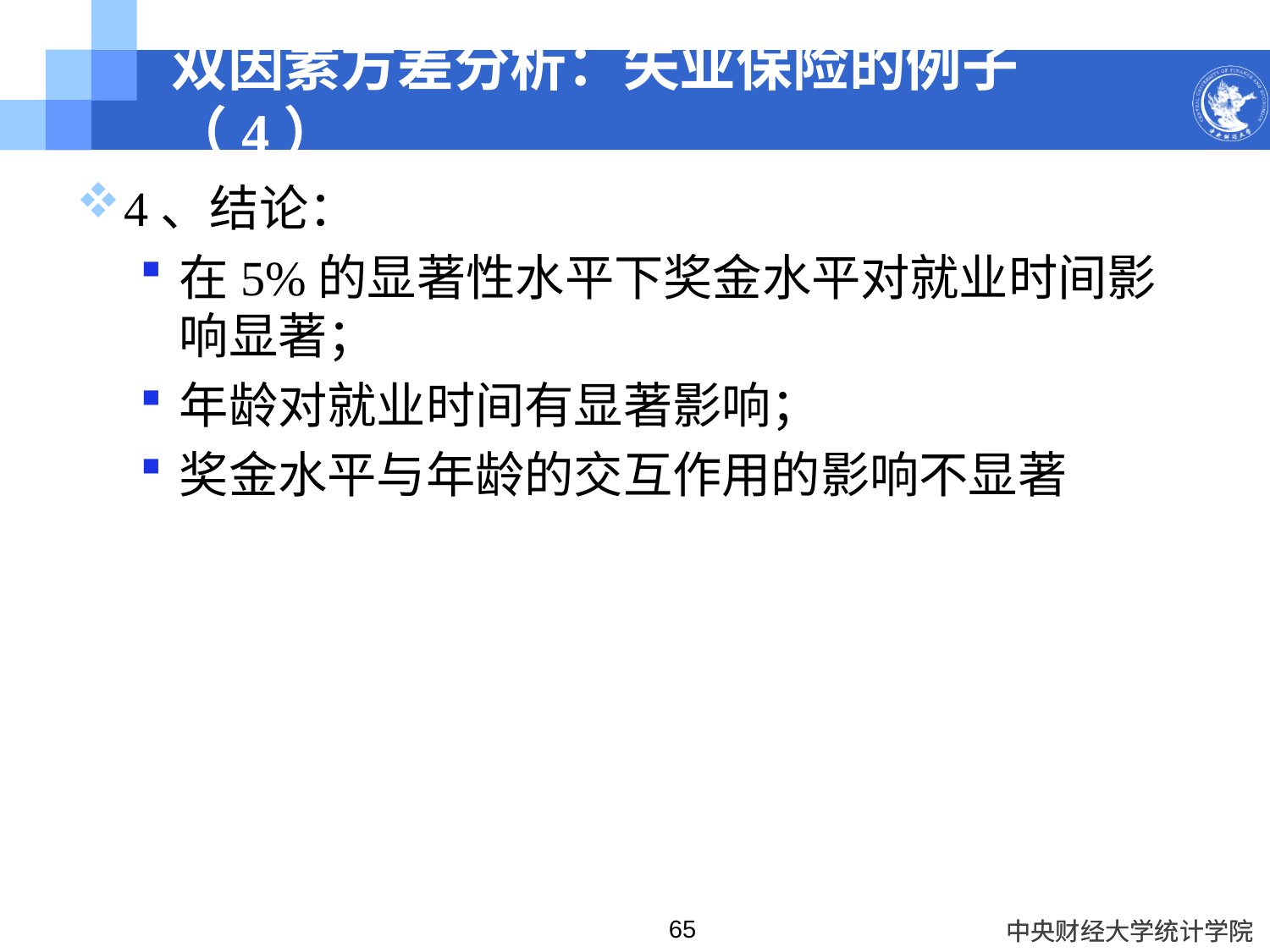

# 双因素方差分析：失业保险的例子（4）
4、结论：
在5%的显著性水平下奖金水平对就业时间影响显著；
年龄对就业时间有显著影响；
奖金水平与年龄的交互作用的影响不显著
65